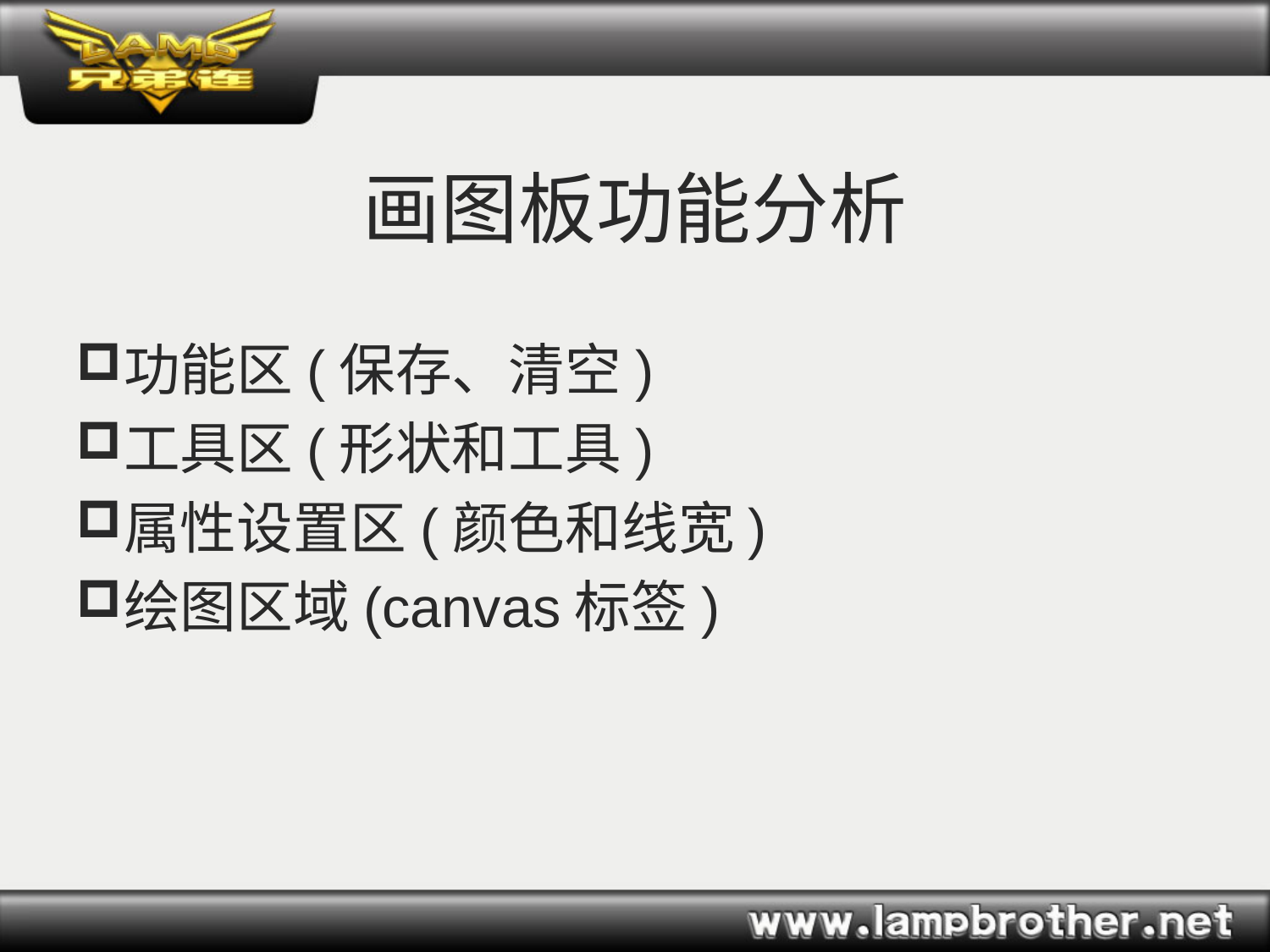

# 画图板功能分析
功能区(保存、清空)
工具区(形状和工具)
属性设置区(颜色和线宽)
绘图区域(canvas标签)